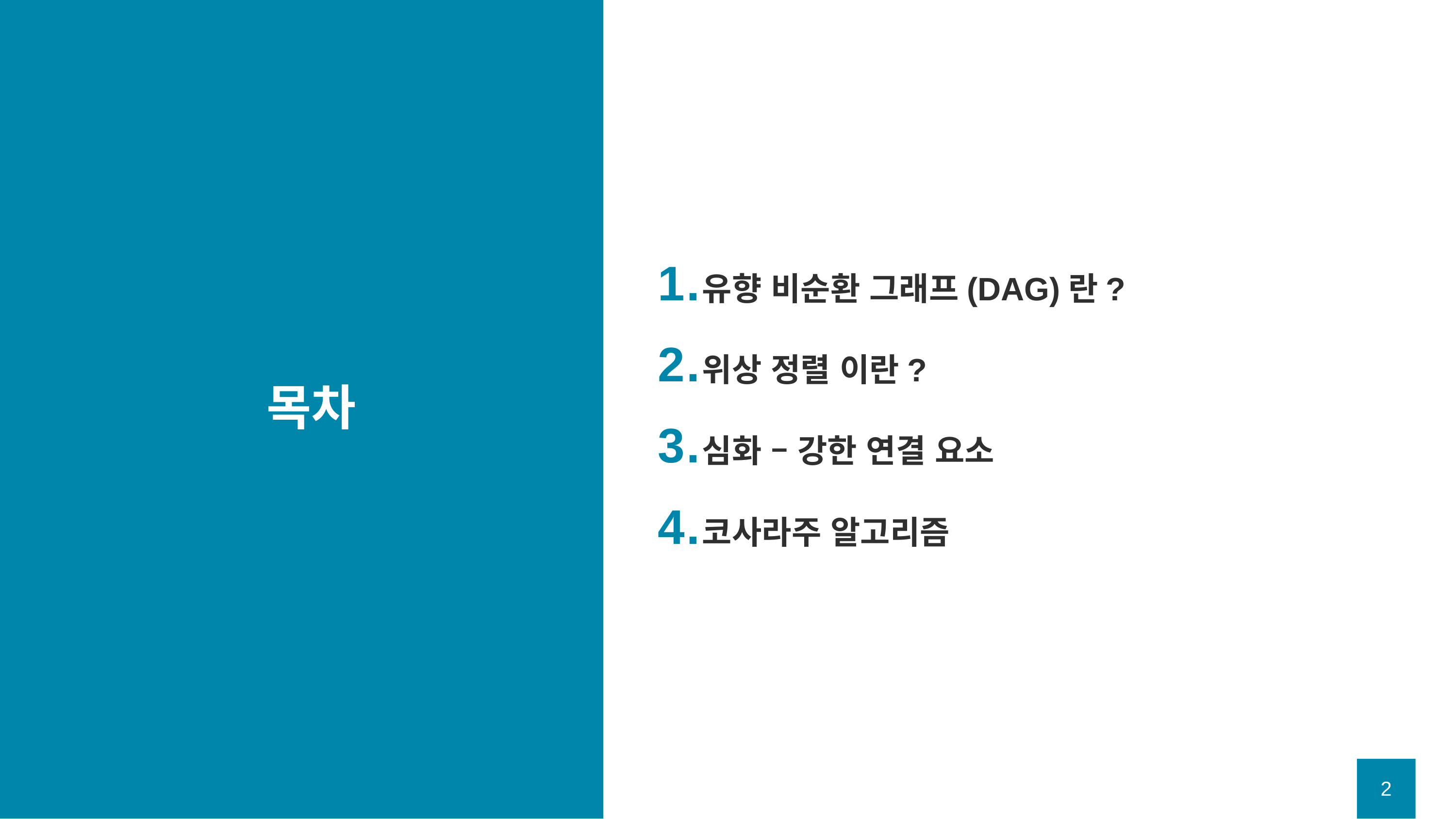

유향 비순환 그래프(DAG)란?
위상 정렬 이란?
심화 – 강한 연결 요소
코사라주 알고리즘
# 목차
2